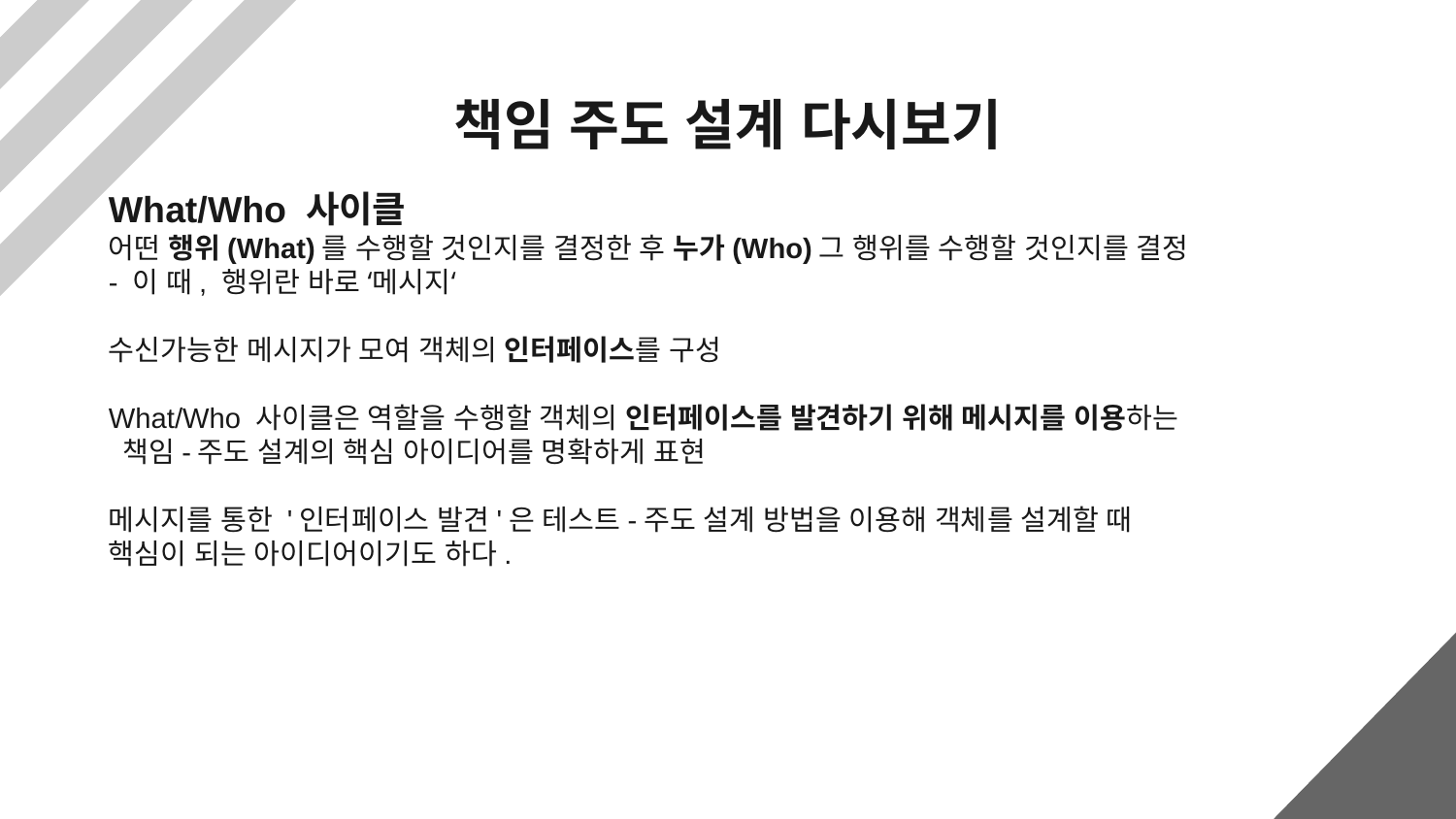

# 책임 주도 설계 다시보기
What/Who 사이클
어떤 행위(What)를 수행할 것인지를 결정한 후 누가(Who)그 행위를 수행할 것인지를 결정
- 이 때, 행위란 바로 ‘메시지‘

수신가능한 메시지가 모여 객체의 인터페이스를 구성

What/Who 사이클은 역할을 수행할 객체의 인터페이스를 발견하기 위해 메시지를 이용하는
 책임-주도 설계의 핵심 아이디어를 명확하게 표현

메시지를 통한 '인터페이스 발견'은 테스트-주도 설계 방법을 이용해 객체를 설계할 때
핵심이 되는 아이디어이기도 하다.